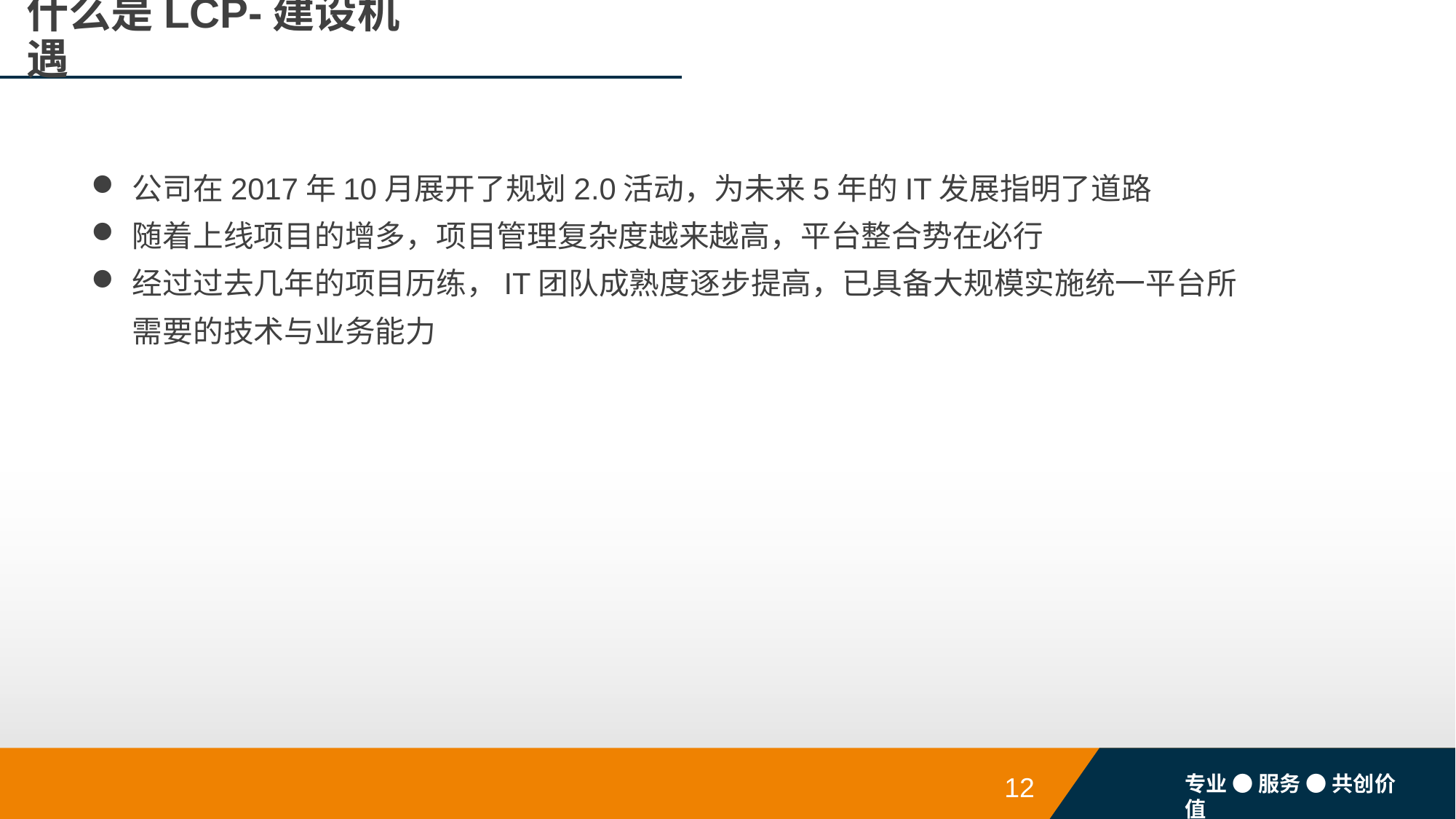

# 什么是LCP-建设机遇
公司在2017年10月展开了规划2.0活动，为未来5年的IT发展指明了道路
随着上线项目的增多，项目管理复杂度越来越高，平台整合势在必行
经过过去几年的项目历练，IT团队成熟度逐步提高，已具备大规模实施统一平台所需要的技术与业务能力